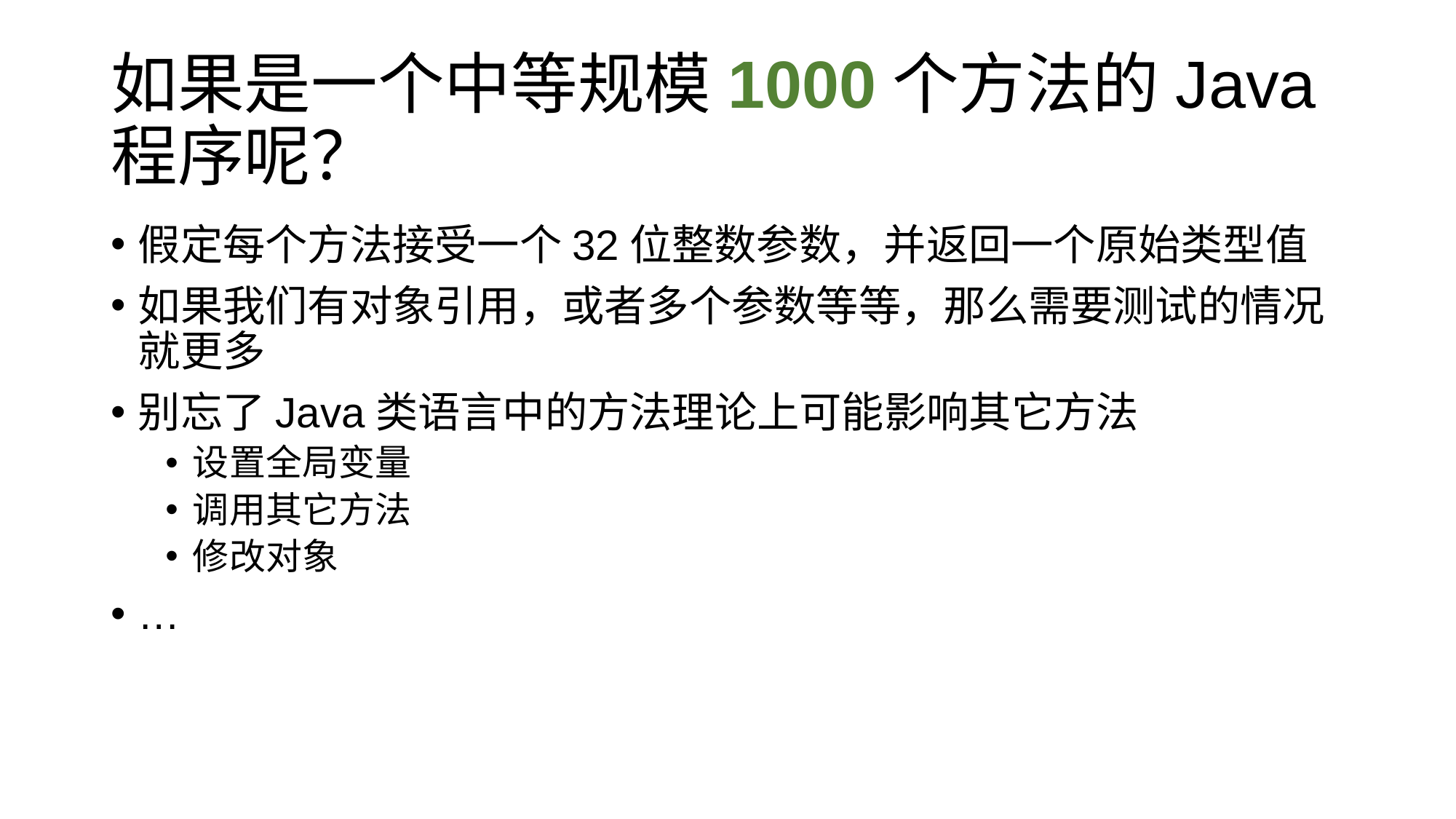

# 如果是一个中等规模1000个方法的Java程序呢？
假定每个方法接受一个32位整数参数，并返回一个原始类型值
如果我们有对象引用，或者多个参数等等，那么需要测试的情况就更多
别忘了Java类语言中的方法理论上可能影响其它方法
设置全局变量
调用其它方法
修改对象
…